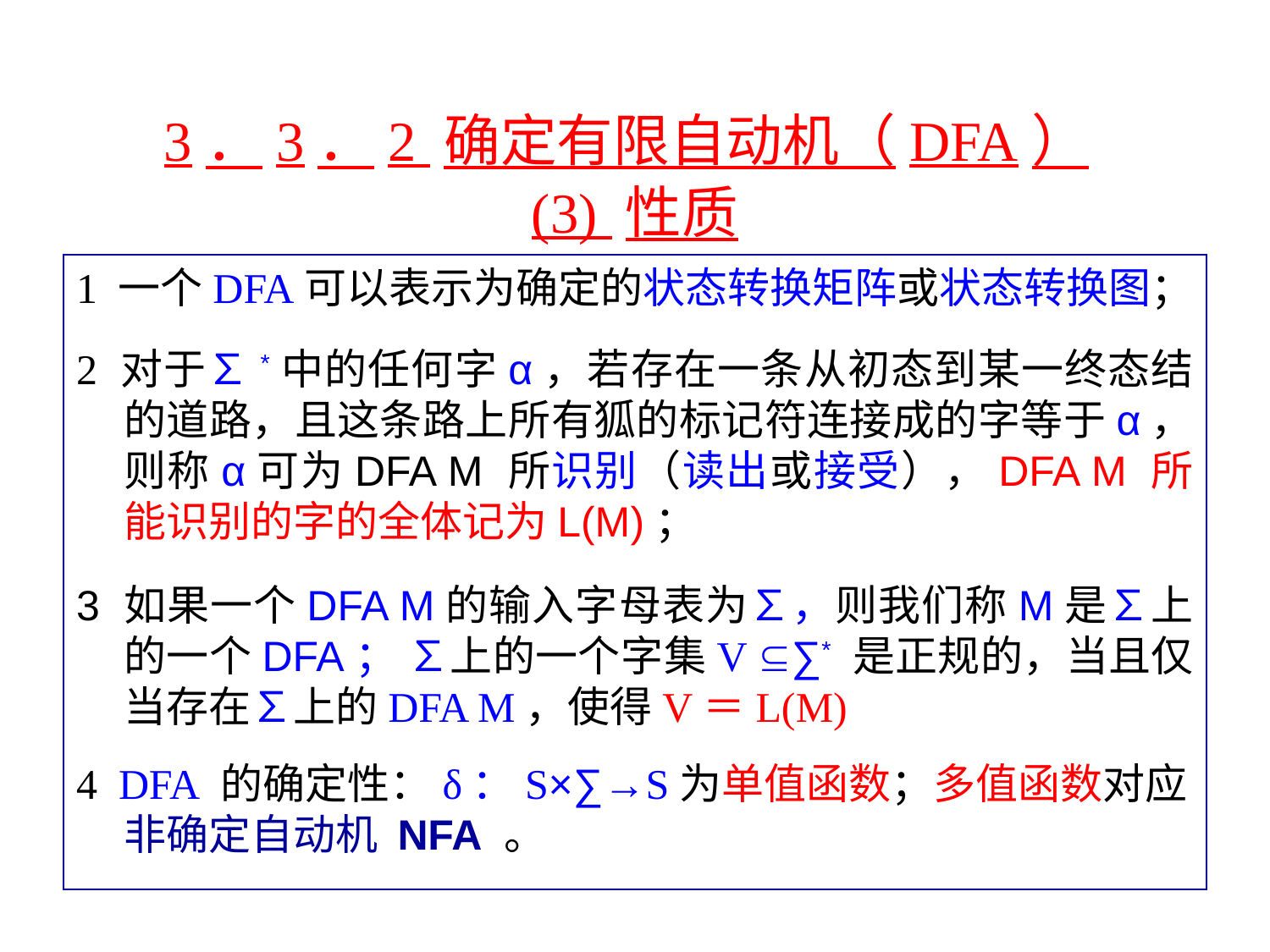

# 3．3．2 确定有限自动机（DFA） (3) 性质
1 一个DFA可以表示为确定的状态转换矩阵或状态转换图；

2 对于∑*中的任何字α，若存在一条从初态到某一终态结的道路，且这条路上所有狐的标记符连接成的字等于α，则称α可为DFA M 所识别（读出或接受），DFA M 所能识别的字的全体记为L(M)；

3 如果一个DFA M的输入字母表为∑，则我们称M是∑上的一个DFA； ∑上的一个字集V ⊆∑* 是正规的，当且仅当存在∑上的DFA M，使得V＝L(M)

4  DFA 的确定性：δ：S×∑→S为单值函数；多值函数对应非确定自动机 NFA 。